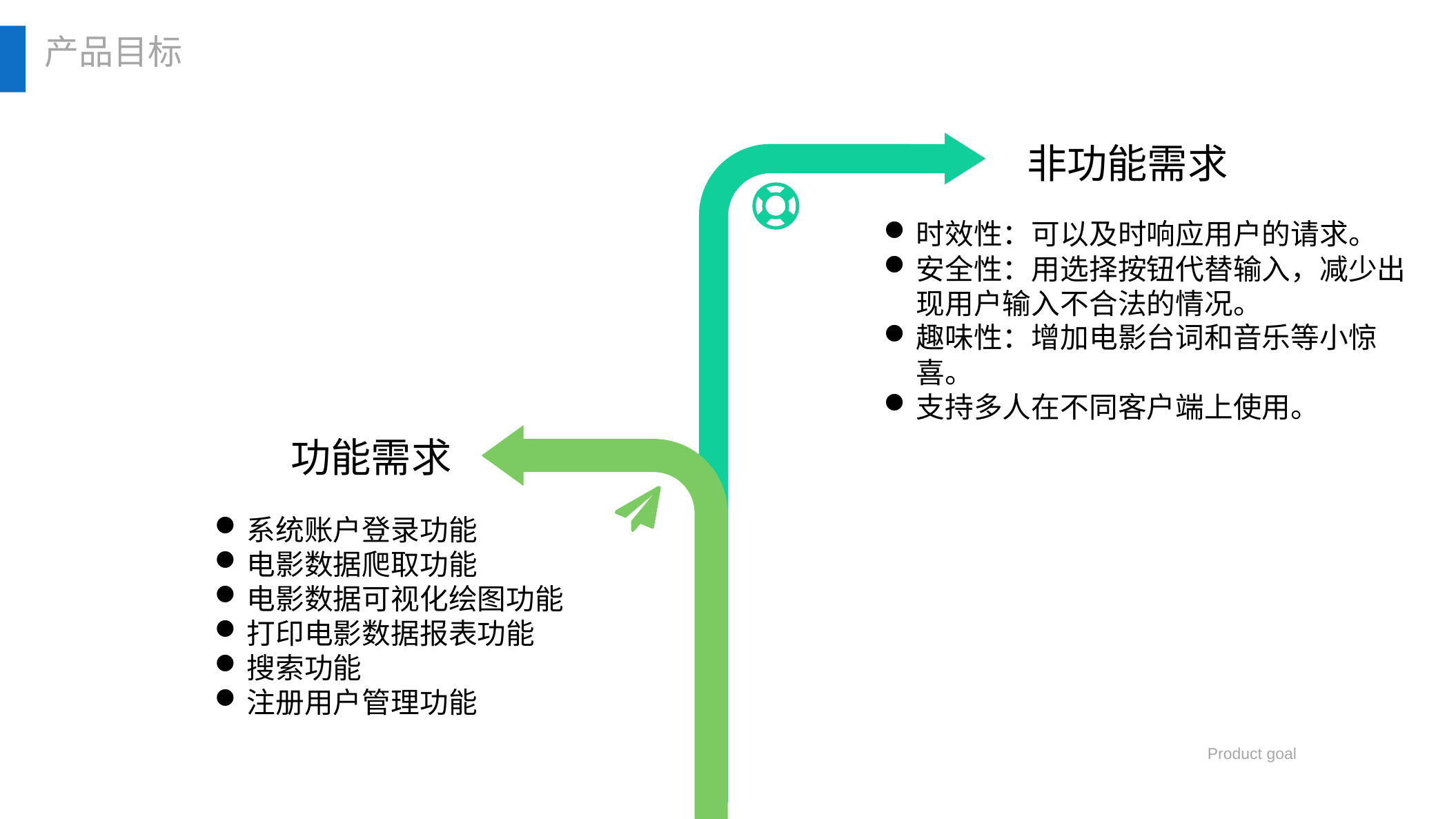

产品目标

非功能需求

时效性：可以及时响应用户的请求。
安全性：用选择按钮代替输入，减少出现用户输入不合法的情况。
趣味性：增加电影台词和音乐等小惊喜。
支持多人在不同客户端上使用。

功能需求

系统账户登录功能
电影数据爬取功能
电影数据可视化绘图功能
打印电影数据报表功能
搜索功能
注册用户管理功能
Product goal